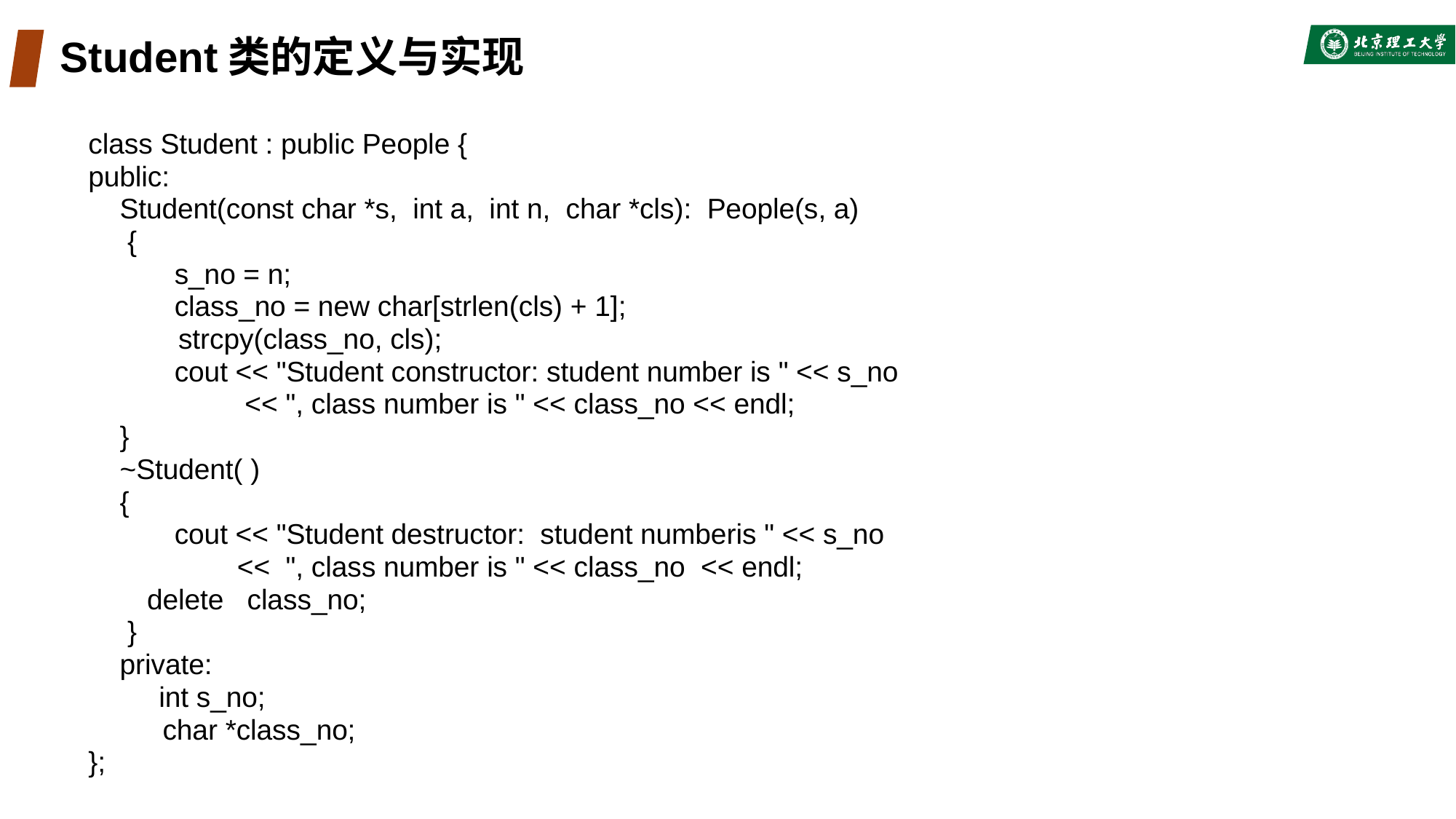

# Student类的定义与实现
class Student : public People {
public:
    Student(const char *s,  int a,  int n,  char *cls):  People(s, a)
     {
           s_no = n;
           class_no = new char[strlen(cls) + 1];
	        strcpy(class_no, cls);
           cout << "Student constructor: student number is " << s_no
                    << ", class number is " << class_no << endl;
    }
    ~Student( )
    {
           cout << "Student destructor:  student numberis " << s_no
                   <<  ", class number is " << class_no  << endl;
	    delete   class_no;
     }
    private:
         int s_no;
	      char *class_no;
};